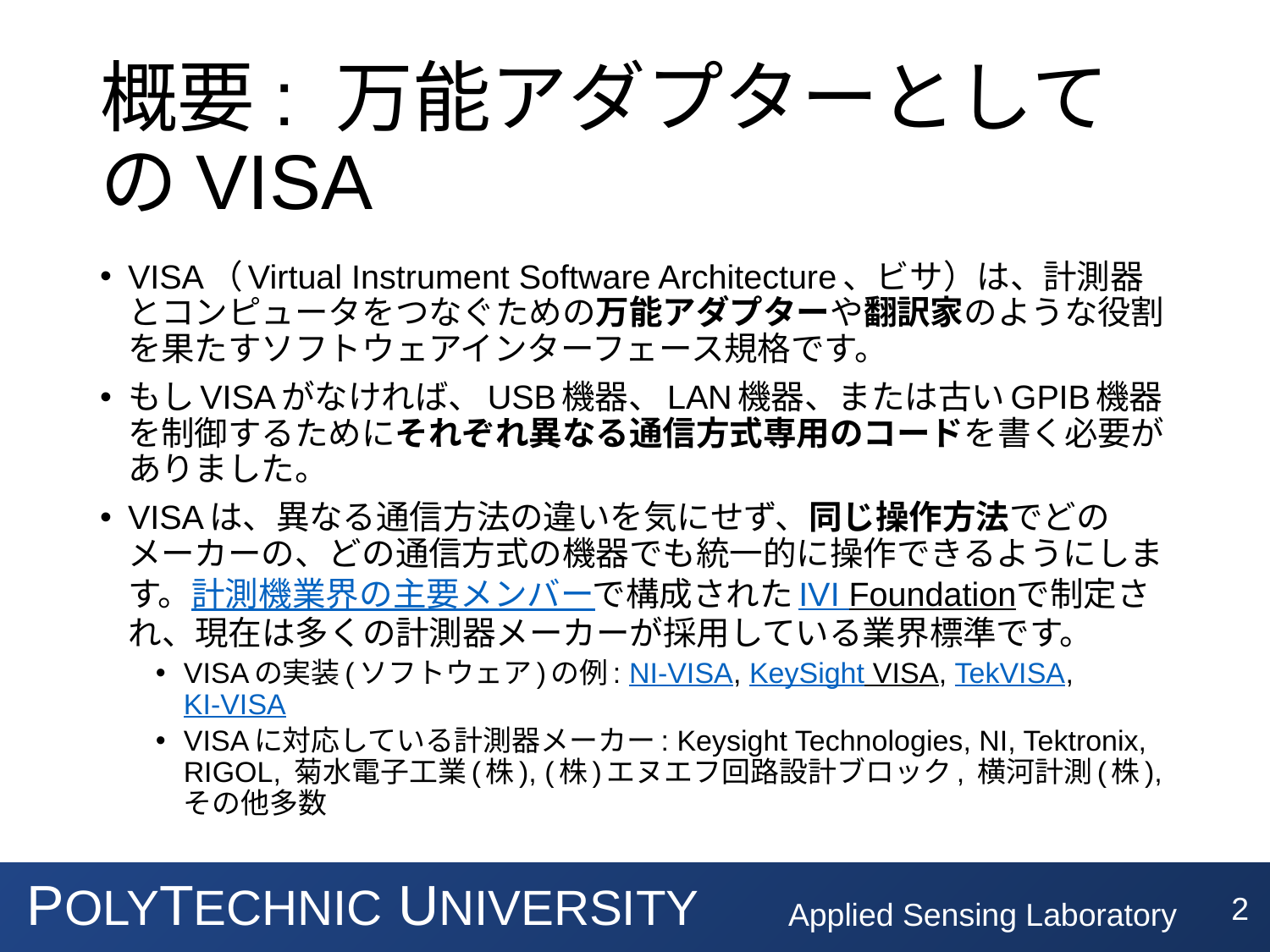

# 概要: 万能アダプターとしてのVISA
VISA（Virtual Instrument Software Architecture、ビサ）は、計測器とコンピュータをつなぐための万能アダプターや翻訳家のような役割を果たすソフトウェアインターフェース規格です。
もしVISAがなければ、USB機器、LAN機器、または古いGPIB機器を制御するためにそれぞれ異なる通信方式専用のコードを書く必要がありました。
VISAは、異なる通信方法の違いを気にせず、同じ操作方法でどのメーカーの、どの通信方式の機器でも統一的に操作できるようにします。計測機業界の主要メンバーで構成されたIVI Foundationで制定され、現在は多くの計測器メーカーが採用している業界標準です。
VISAの実装(ソフトウェア)の例: NI-VISA, KeySight VISA, TekVISA, KI-VISA
VISAに対応している計測器メーカー: Keysight Technologies, NI, Tektronix, RIGOL, 菊水電子工業(株), (株)エヌエフ回路設計ブロック, 横河計測(株), その他多数
2